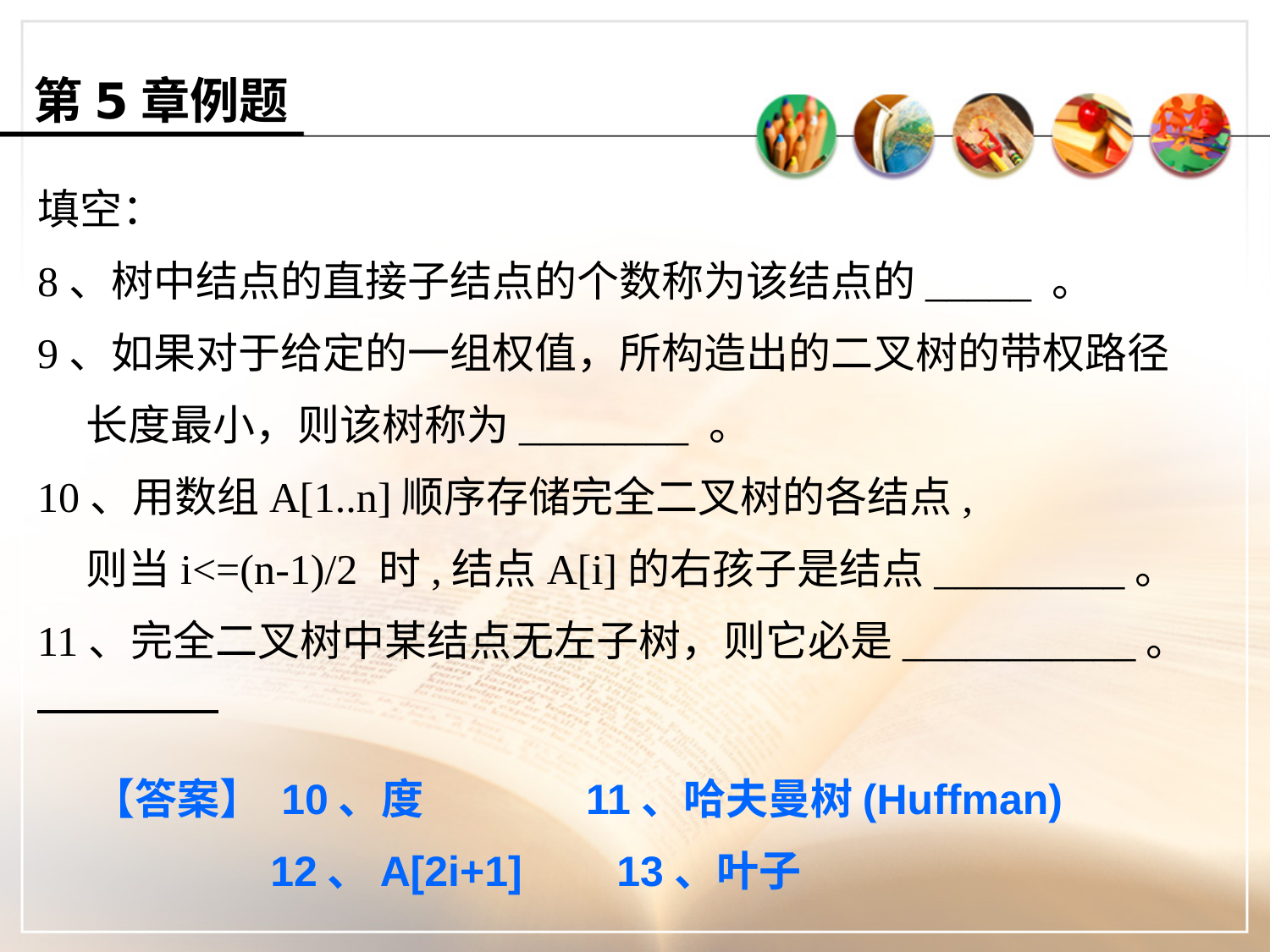

第5章例题
填空：
8、树中结点的直接子结点的个数称为该结点的_____ 。
9、如果对于给定的一组权值，所构造出的二叉树的带权路径
    长度最小，则该树称为________ 。
10、用数组A[1..n]顺序存储完全二叉树的各结点,
    则当i<=(n-1)/2 时,结点A[i]的右孩子是结点_________。
11、完全二叉树中某结点无左子树，则它必是___________。
【答案】 10、度                11、哈夫曼树(Huffman)
               12、A[2i+1]        13、叶子